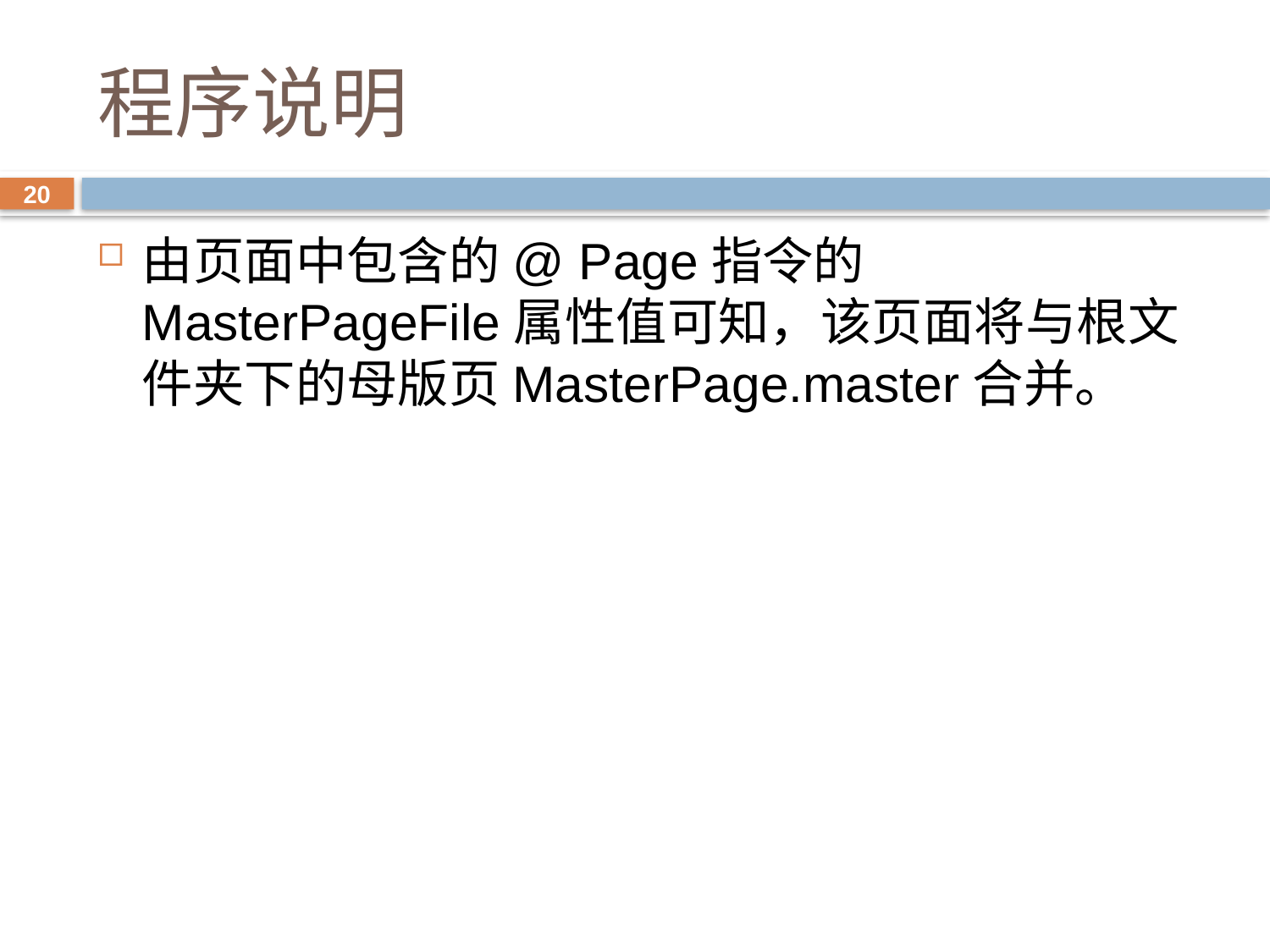

# 程序说明
20
由页面中包含的@ Page指令的MasterPageFile属性值可知，该页面将与根文件夹下的母版页MasterPage.master合并。